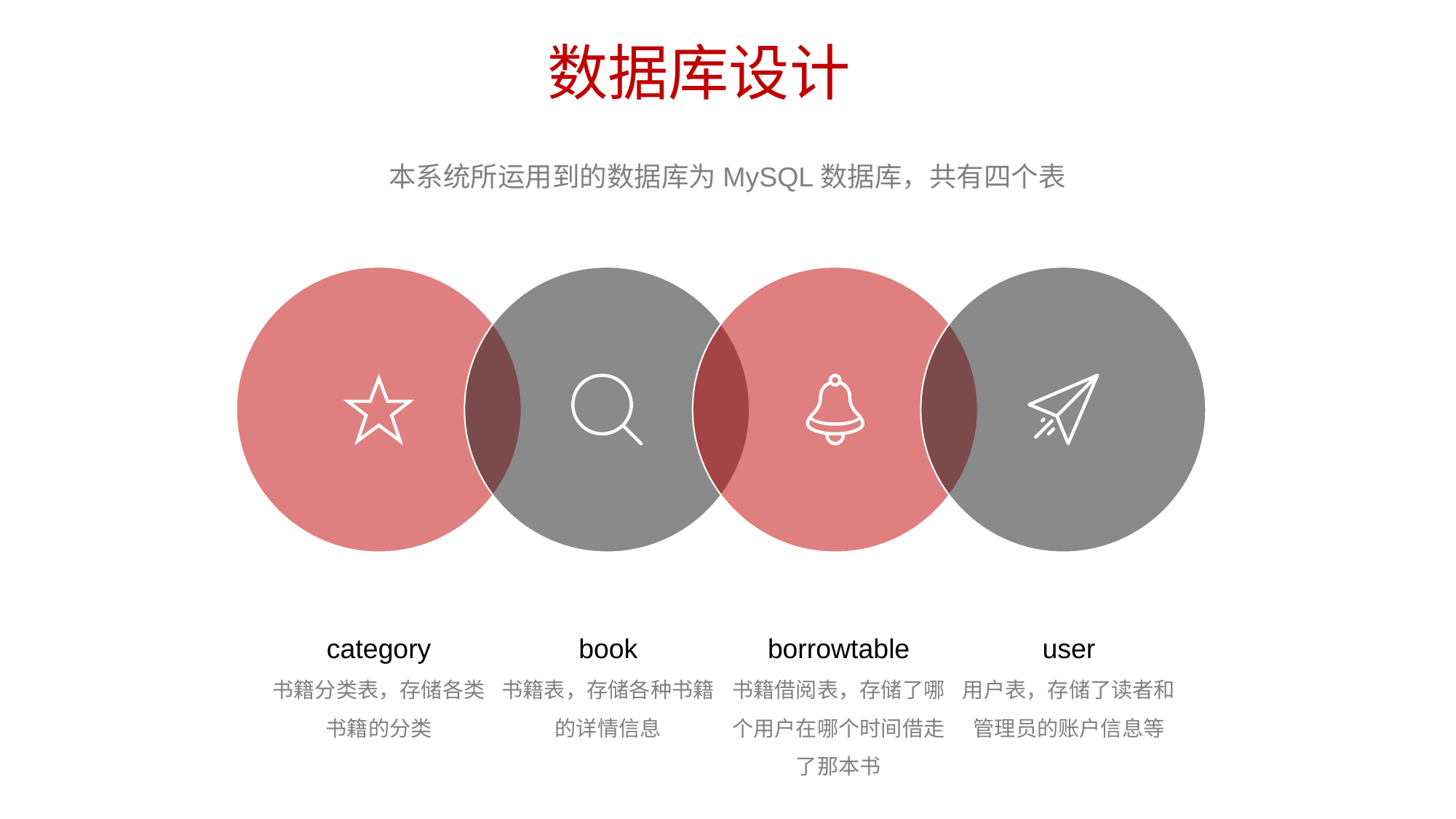

数据库设计
本系统所运用到的数据库为MySQL数据库，共有四个表

category
书籍分类表，存储各类书籍的分类
book
书籍表，存储各种书籍的详情信息
borrowtable
书籍借阅表，存储了哪个用户在哪个时间借走了那本书
user
用户表，存储了读者和管理员的账户信息等